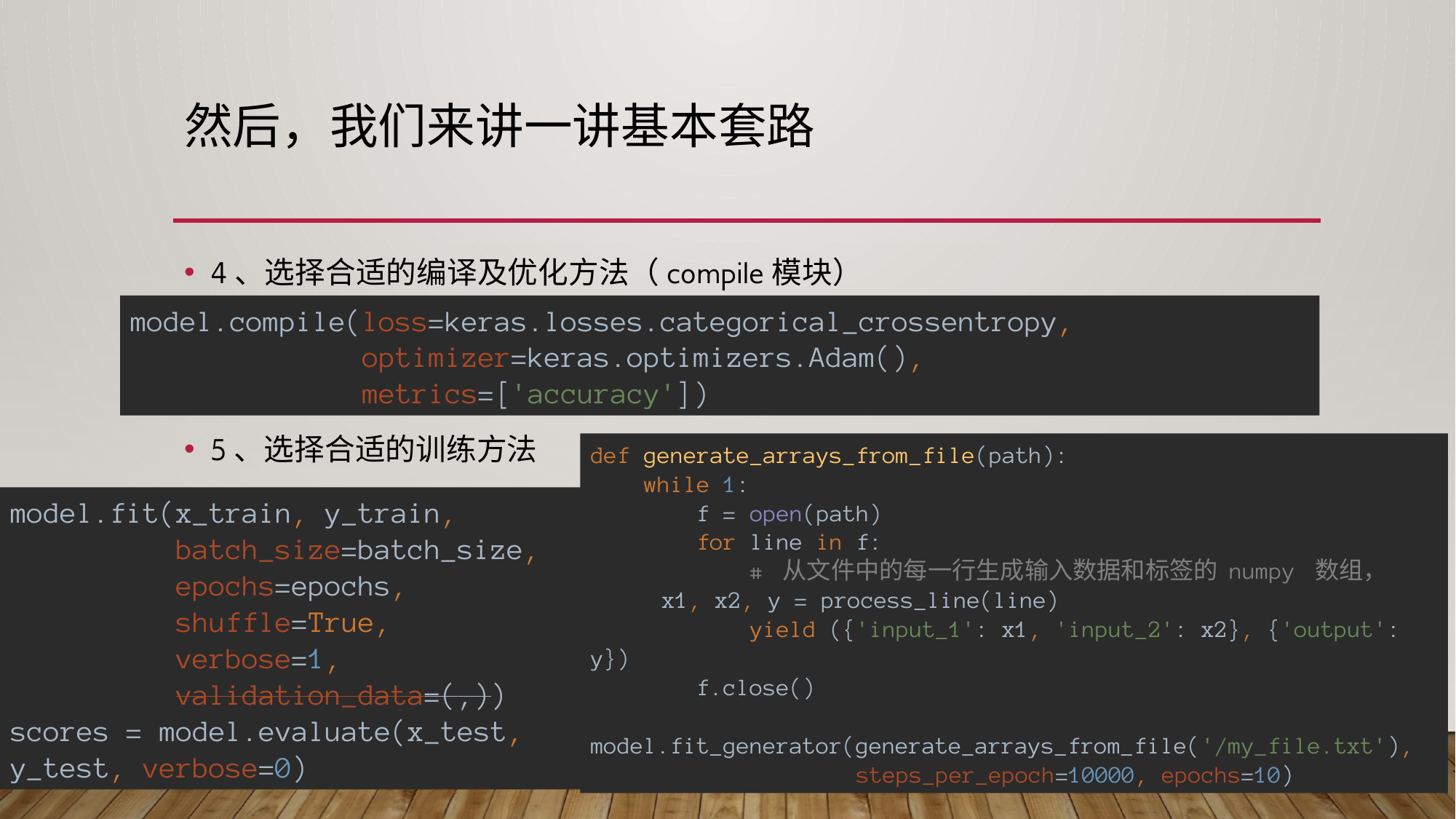

# 然后，我们来讲一讲基本套路
4、选择合适的编译及优化方法（compile模块）

5、选择合适的训练方法
model.compile(loss=keras.losses.categorical_crossentropy,
              optimizer=keras.optimizers.Adam(),
              metrics=['accuracy'])
def generate_arrays_from_file(path):
    while 1:
        f = open(path)
        for line in f:
            # 从文件中的每一行生成输入数据和标签的 numpy 数组，
            x1, x2, y = process_line(line)
            yield ({'input_1': x1, 'input_2': x2}, {'output': y})
        f.close()
model.fit_generator(generate_arrays_from_file('/my_file.txt'),
                    steps_per_epoch=10000, epochs=10)
model.fit(x_train, y_train,
          batch_size=batch_size,
          epochs=epochs,
          shuffle=True,
          verbose=1,
          validation_data=(,))
scores = model.evaluate(x_test, y_test, verbose=0)